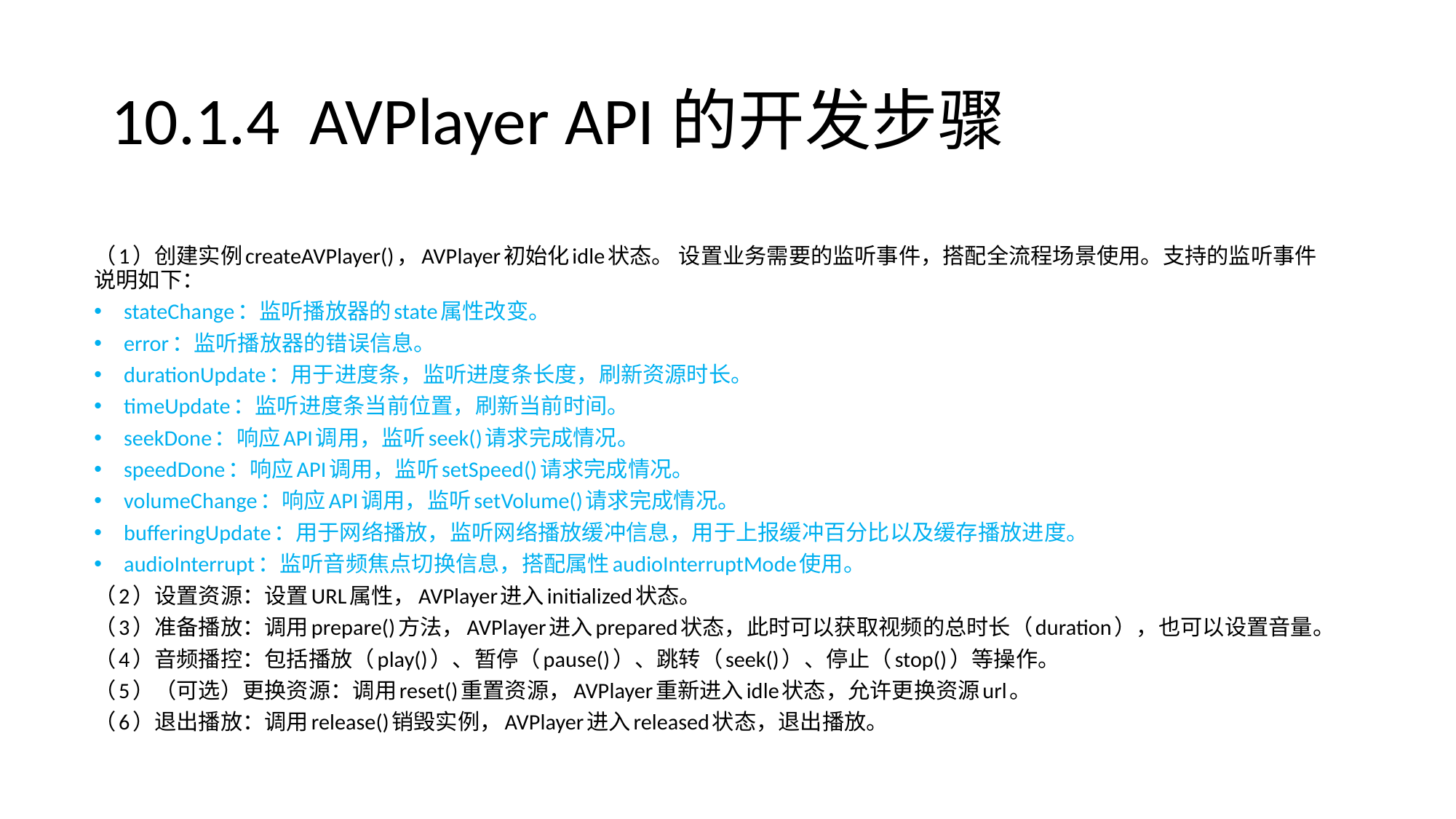

# 10.1.4  AVPlayer API的开发步骤
（1）创建实例createAVPlayer()，AVPlayer初始化idle状态。 设置业务需要的监听事件，搭配全流程场景使用。支持的监听事件说明如下：
stateChange：监听播放器的state属性改变。
error：监听播放器的错误信息。
durationUpdate：用于进度条，监听进度条长度，刷新资源时长。
timeUpdate：监听进度条当前位置，刷新当前时间。
seekDone：响应API调用，监听seek()请求完成情况。
speedDone：响应API调用，监听setSpeed()请求完成情况。
volumeChange：响应API调用，监听setVolume()请求完成情况。
bufferingUpdate：用于网络播放，监听网络播放缓冲信息，用于上报缓冲百分比以及缓存播放进度。
audioInterrupt：监听音频焦点切换信息，搭配属性audioInterruptMode使用。
（2）设置资源：设置URL属性，AVPlayer进入initialized状态。
（3）准备播放：调用prepare()方法，AVPlayer进入prepared状态，此时可以获取视频的总时长（duration），也可以设置音量。
（4）音频播控：包括播放（play()）、暂停（pause()）、跳转（seek()）、停止（stop()）等操作。
（5）（可选）更换资源：调用reset()重置资源，AVPlayer重新进入idle状态，允许更换资源url。
（6）退出播放：调用release()销毁实例，AVPlayer进入released状态，退出播放。